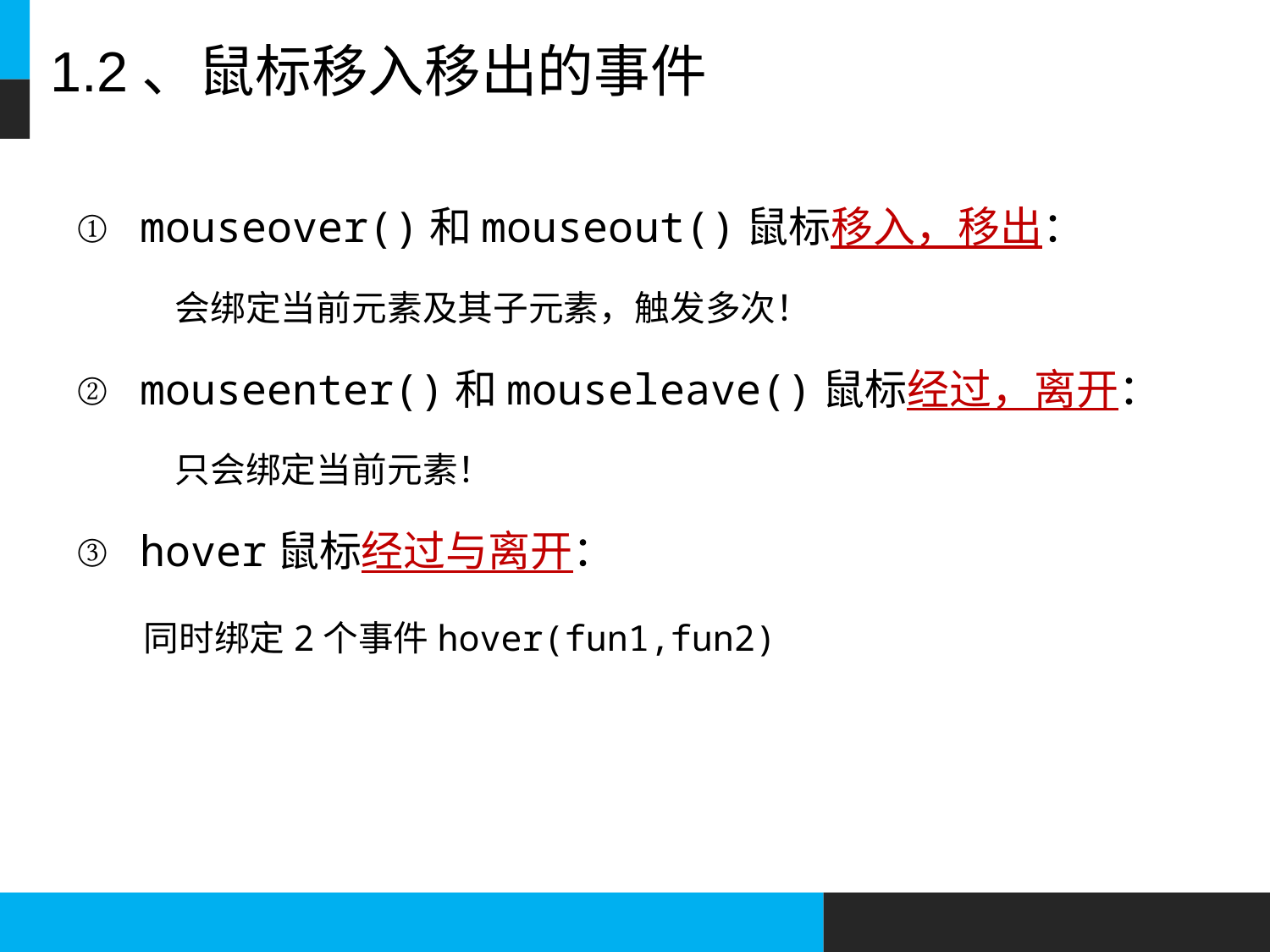

# 1.2、鼠标移入移出的事件
mouseover()和mouseout()鼠标移入，移出：
   会绑定当前元素及其子元素，触发多次！
mouseenter()和mouseleave()鼠标经过，离开：
   只会绑定当前元素！
hover鼠标经过与离开：
      同时绑定2个事件hover(fun1,fun2)